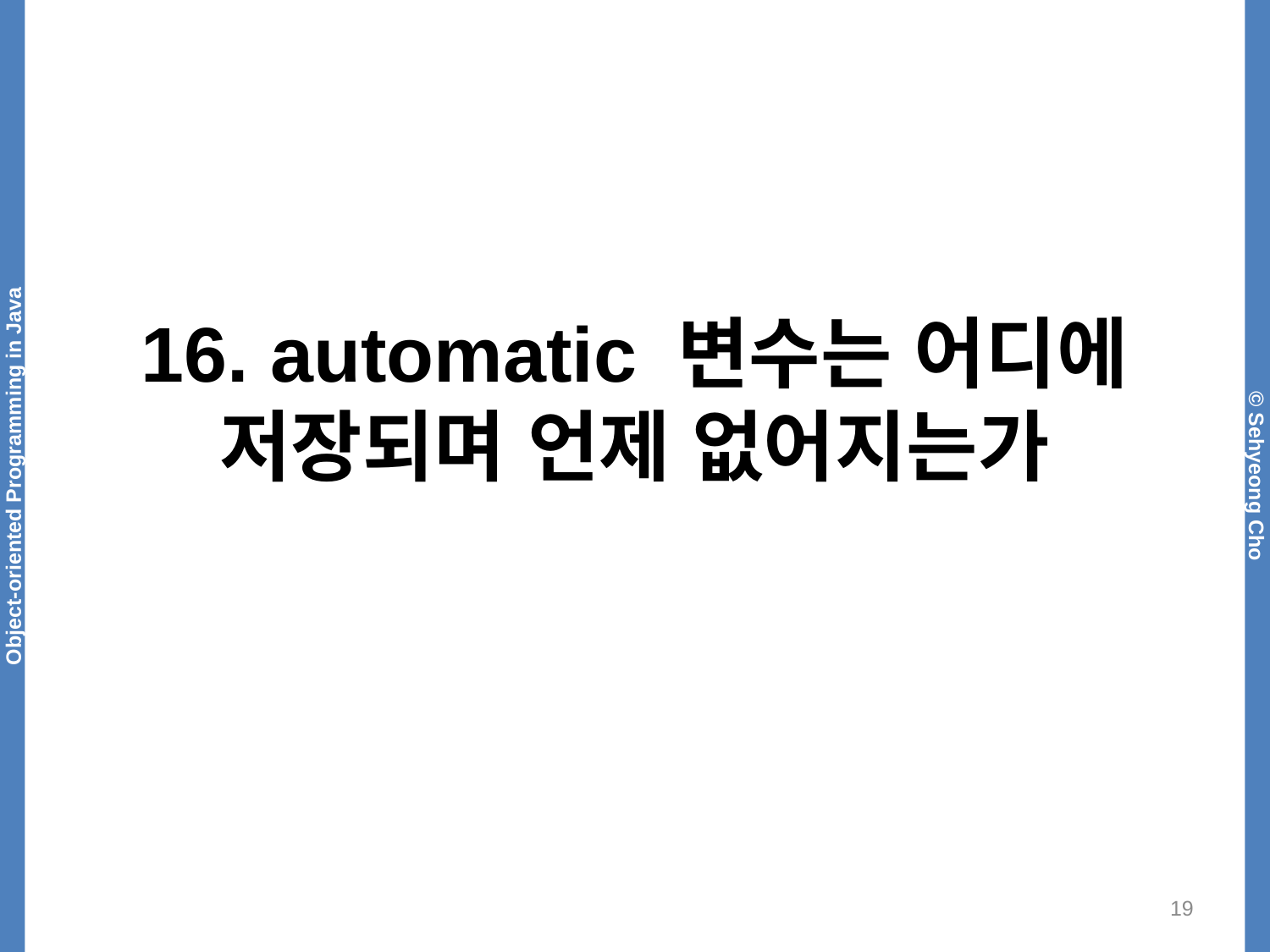

# 16. automatic 변수는 어디에 저장되며 언제 없어지는가

19